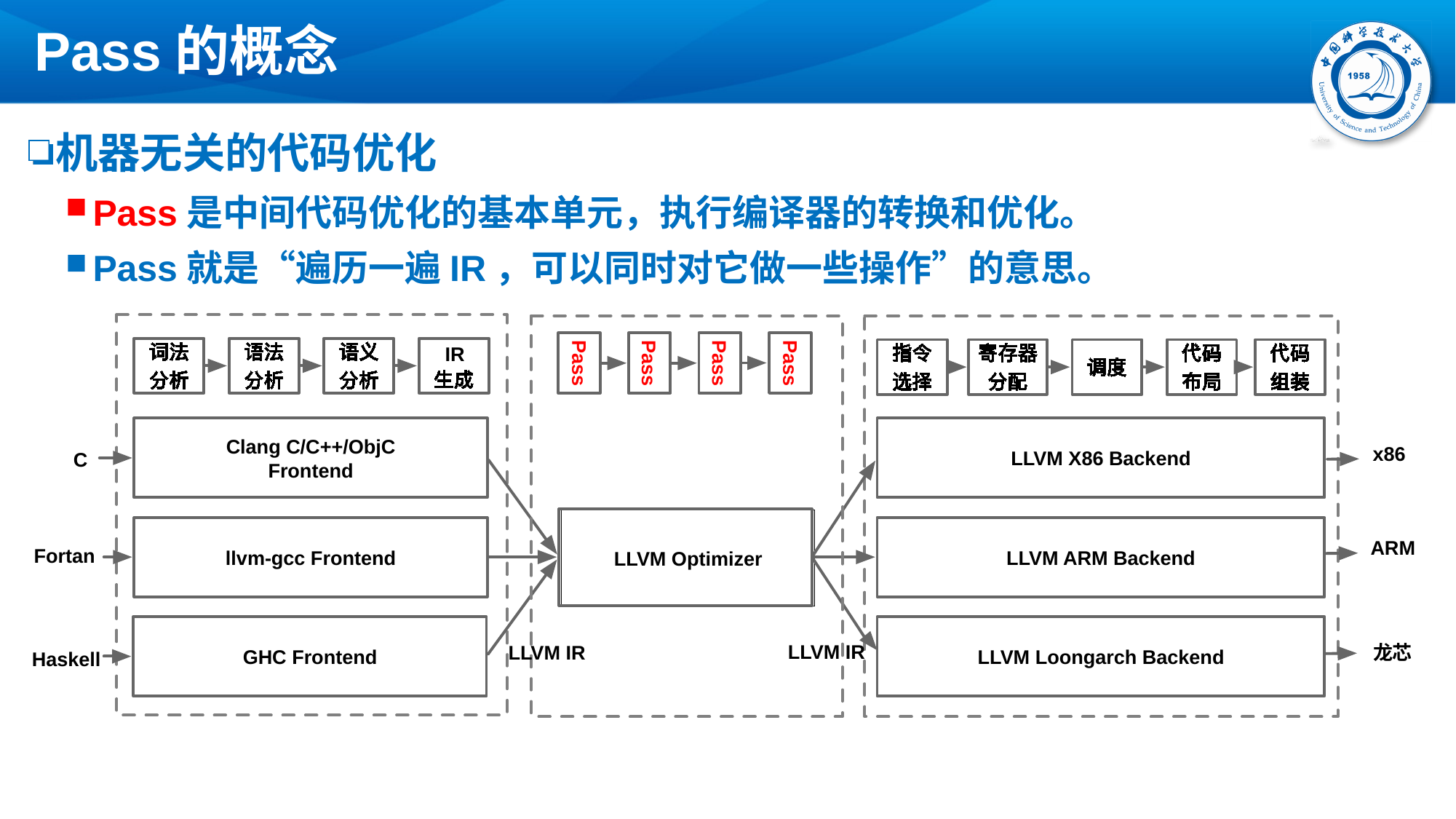

# Pass的概念
机器无关的代码优化
Pass是中间代码优化的基本单元，执行编译器的转换和优化。
Pass就是“遍历一遍IR，可以同时对它做一些操作”的意思。

IR

Pass
Pass
Pass
Pass

Clang C/C++/ObjC
Frontend
LLVM X86 Backend

x86

C

LLVM Optimizer
llvm-gcc Frontend
LLVM ARM Backend

ARM

Fortan

GHC Frontend
LLVM Loongarch Backend

LLVM IR
LLVM IR
龙芯

Haskell

3